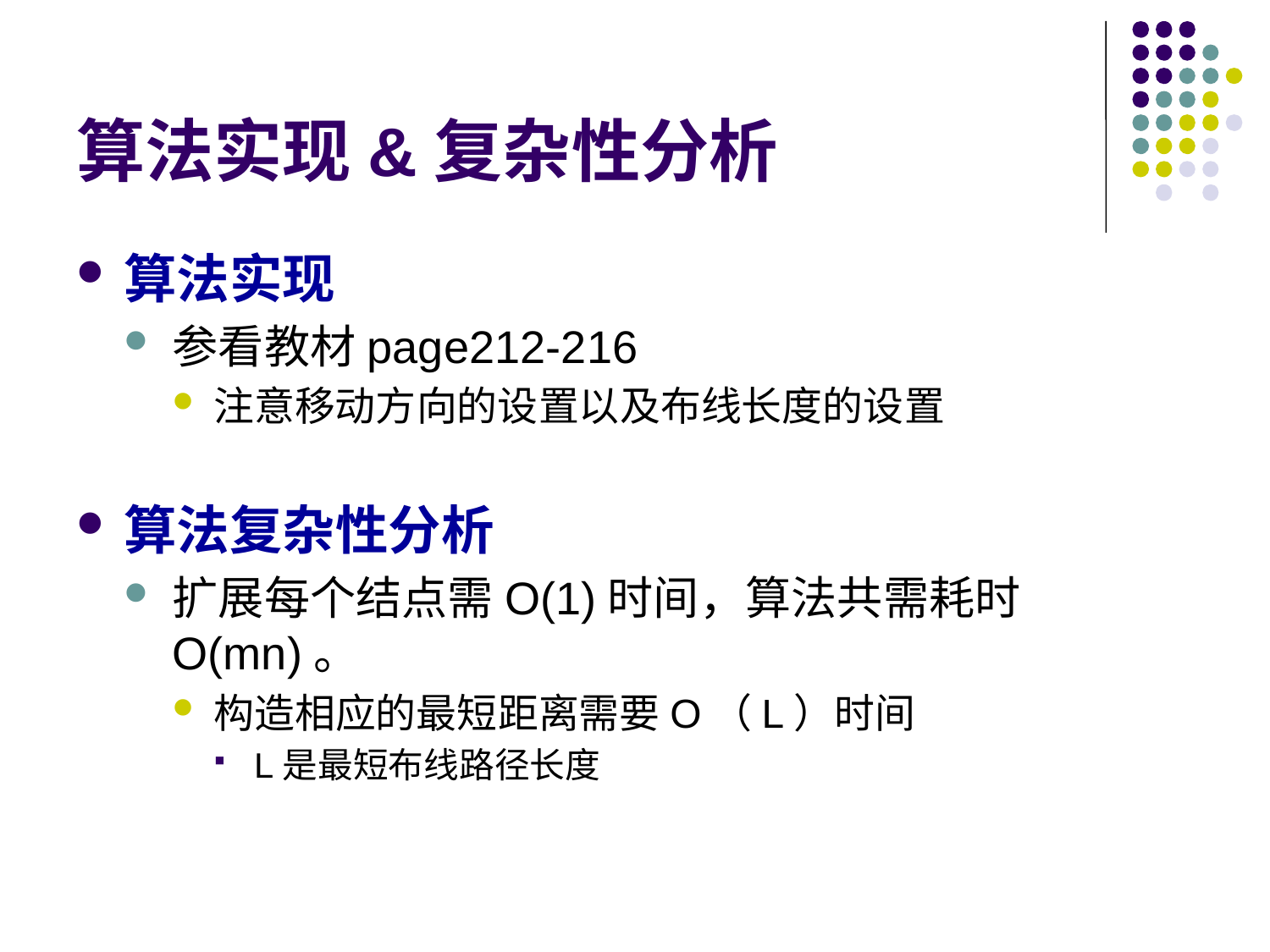

# 算法实现&复杂性分析
算法实现
参看教材page212-216
注意移动方向的设置以及布线长度的设置

算法复杂性分析
扩展每个结点需O(1)时间，算法共需耗时O(mn)。
构造相应的最短距离需要O（L）时间
L是最短布线路径长度